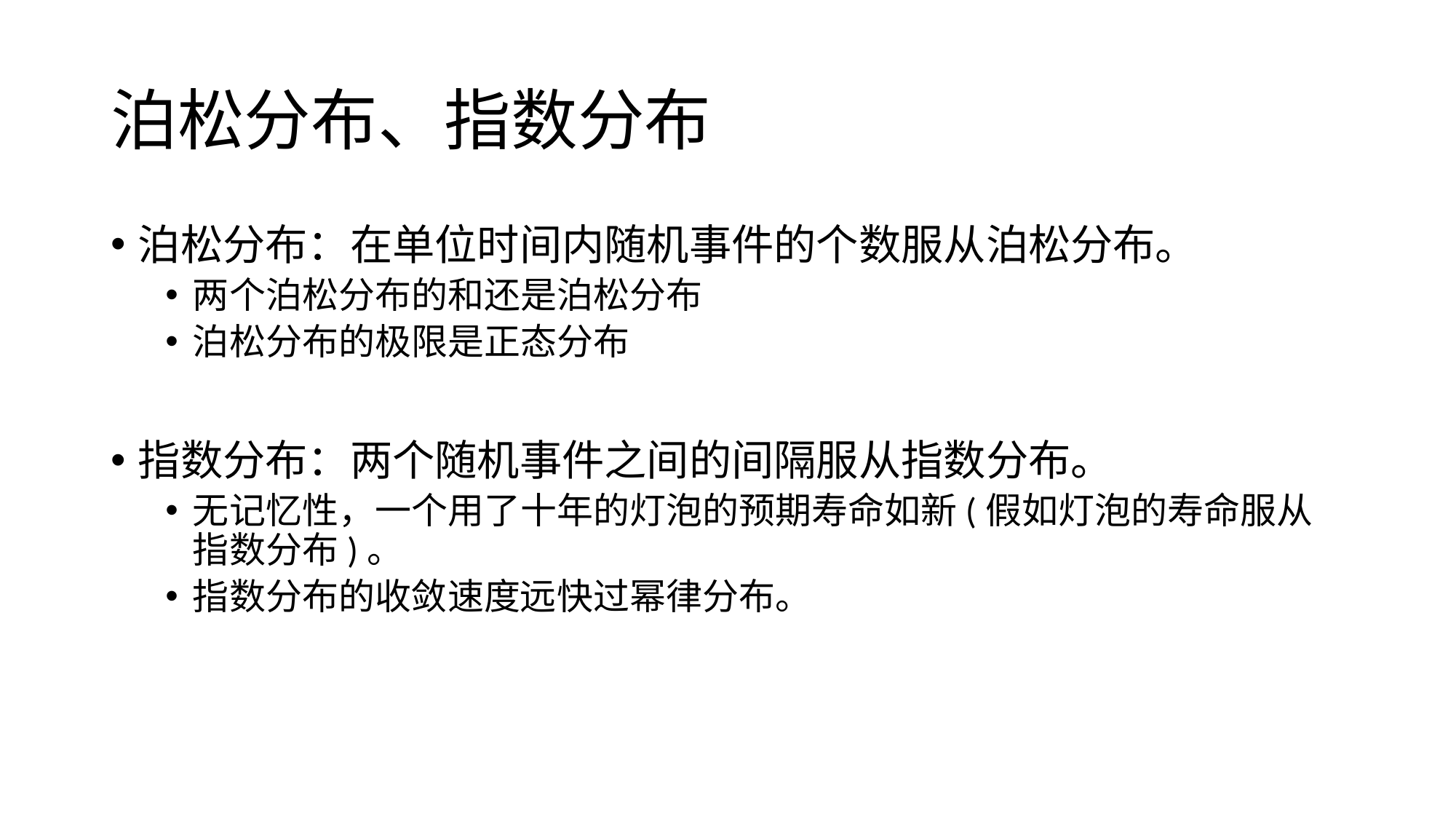

# 泊松分布、指数分布
泊松分布：在单位时间内随机事件的个数服从泊松分布。
两个泊松分布的和还是泊松分布
泊松分布的极限是正态分布

指数分布：两个随机事件之间的间隔服从指数分布。
无记忆性，一个用了十年的灯泡的预期寿命如新(假如灯泡的寿命服从指数分布)。
指数分布的收敛速度远快过幂律分布。